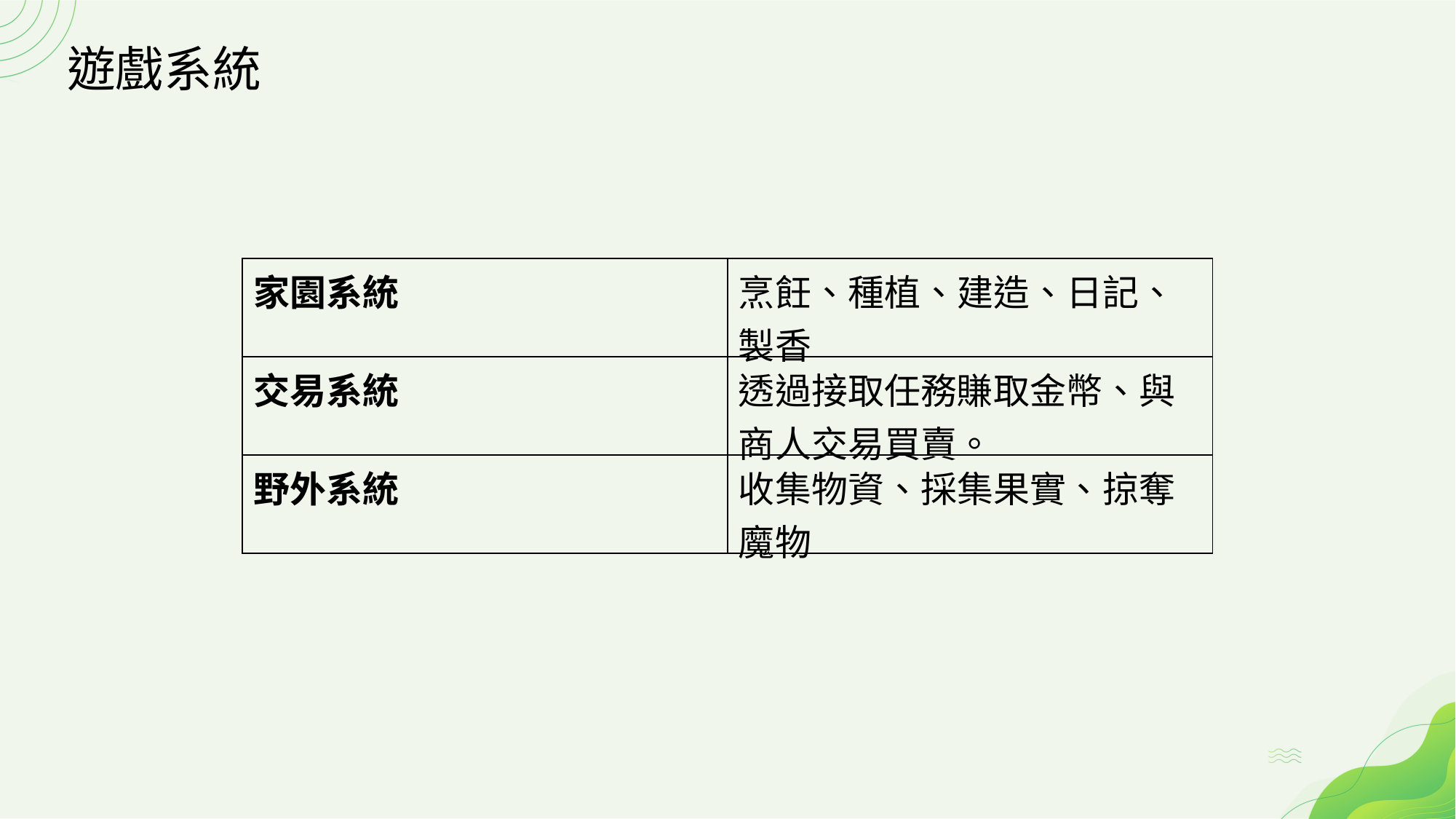

遊戲系統
| 家園系統 | 烹飪、種植、建造、日記、製香 |
| --- | --- |
| 交易系統 | 透過接取任務賺取金幣、與商人交易買賣。 |
| 野外系統 | 收集物資、採集果實、掠奪魔物 |